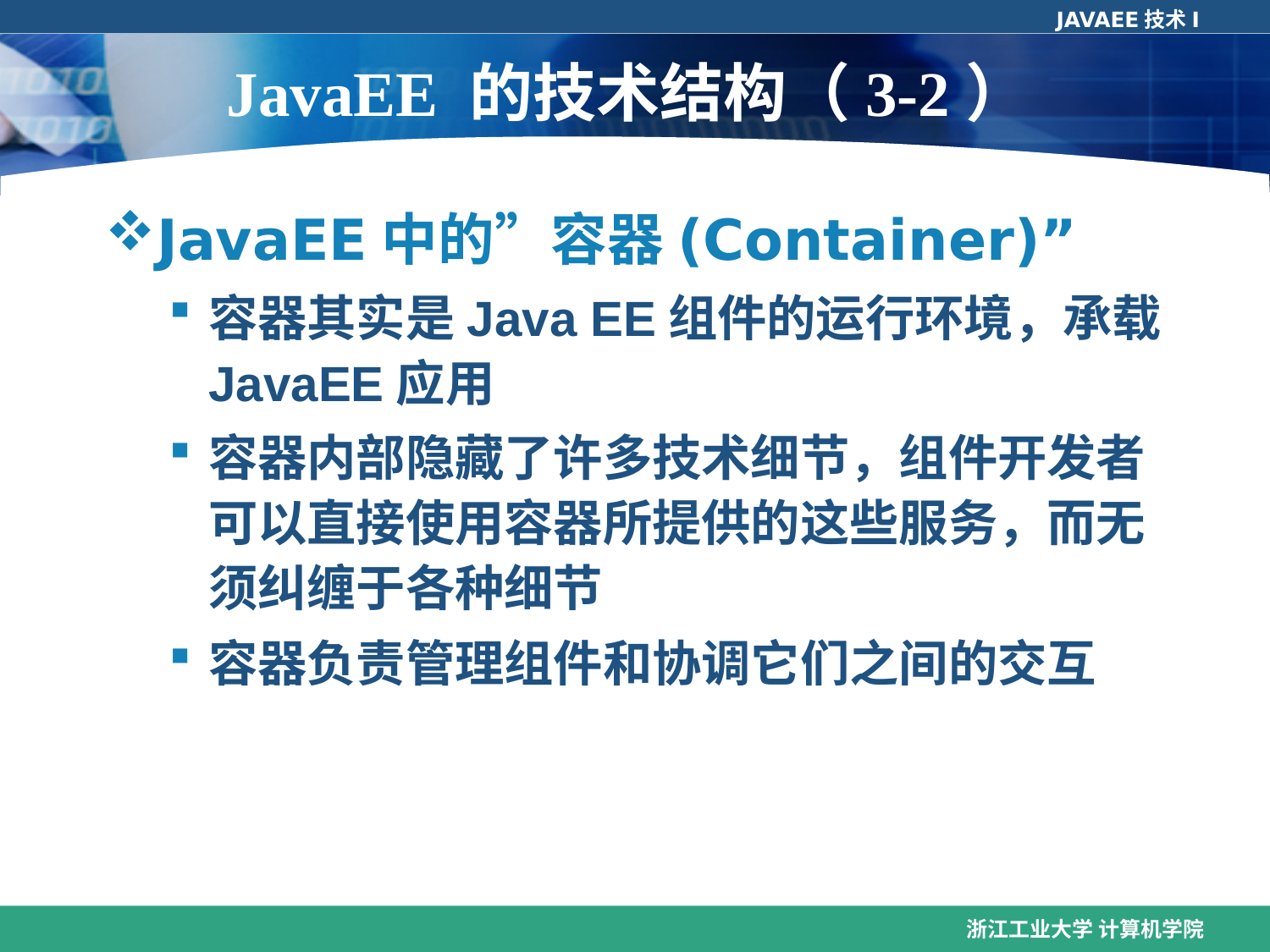

# JavaEE 的技术结构（3-2）
JavaEE中的”容器(Container)”
容器其实是Java EE组件的运行环境，承载JavaEE应用
容器内部隐藏了许多技术细节，组件开发者可以直接使用容器所提供的这些服务，而无须纠缠于各种细节
容器负责管理组件和协调它们之间的交互